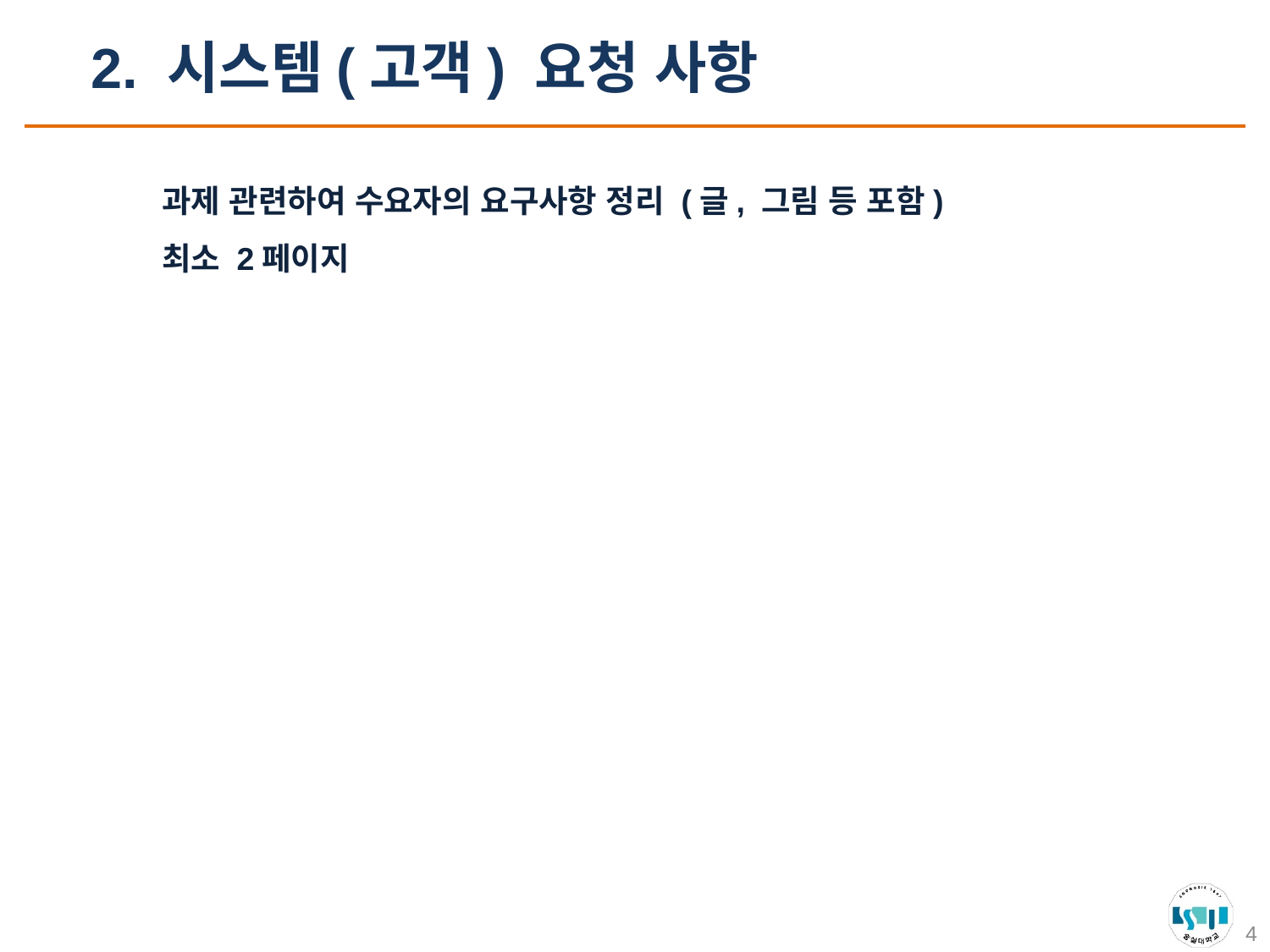

2. 시스템(고객) 요청 사항
과제 관련하여 수요자의 요구사항 정리 (글, 그림 등 포함)
최소 2페이지
4